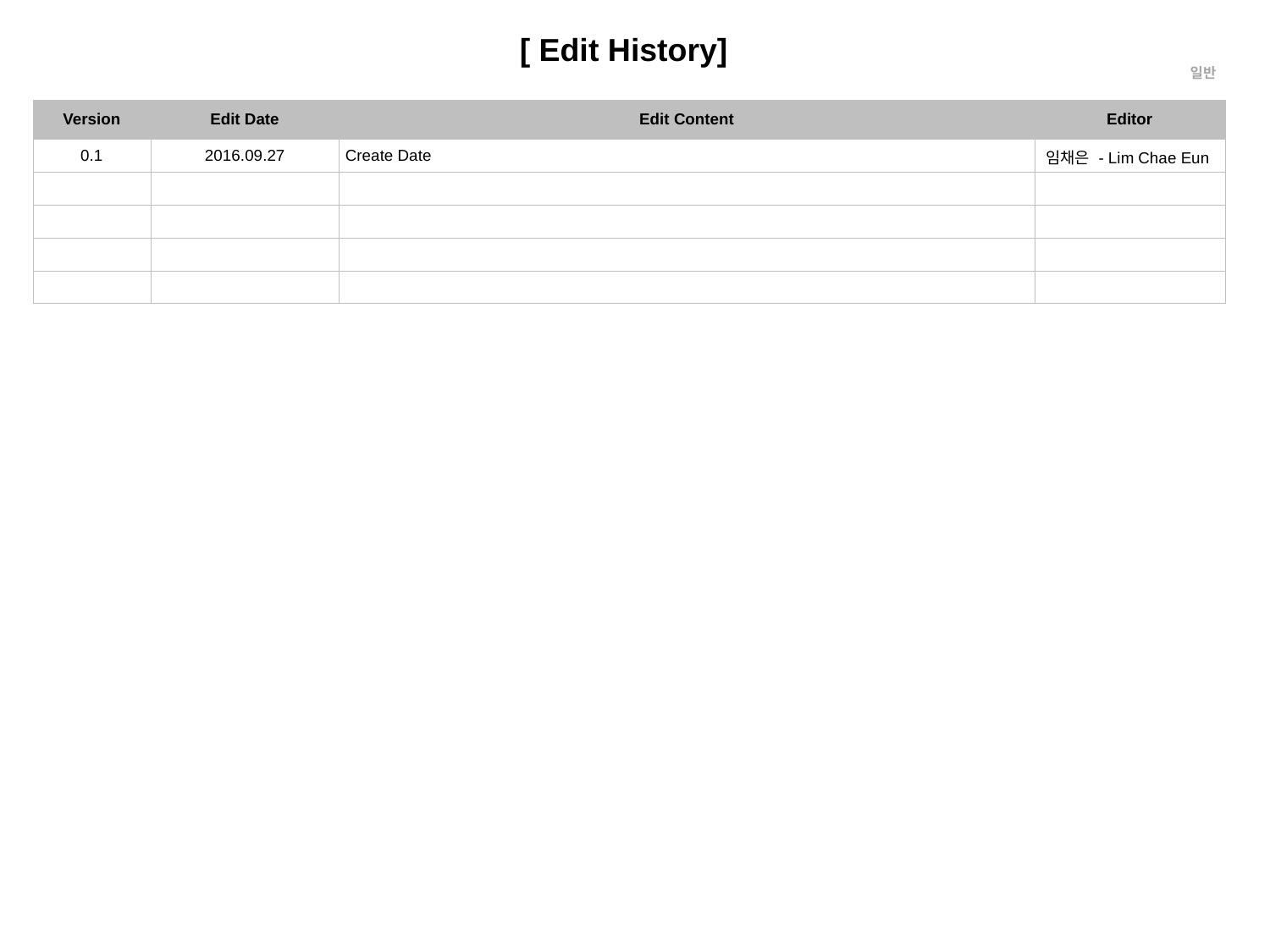

[ Edit History]
| Version | Edit Date | Edit Content | Editor |
| --- | --- | --- | --- |
| 0.1 | 2016.09.27 | Create Date | 임채은 - Lim Chae Eun |
|  |  |  |  |
|  |  |  |  |
|  |  |  |  |
|  |  |  |  |